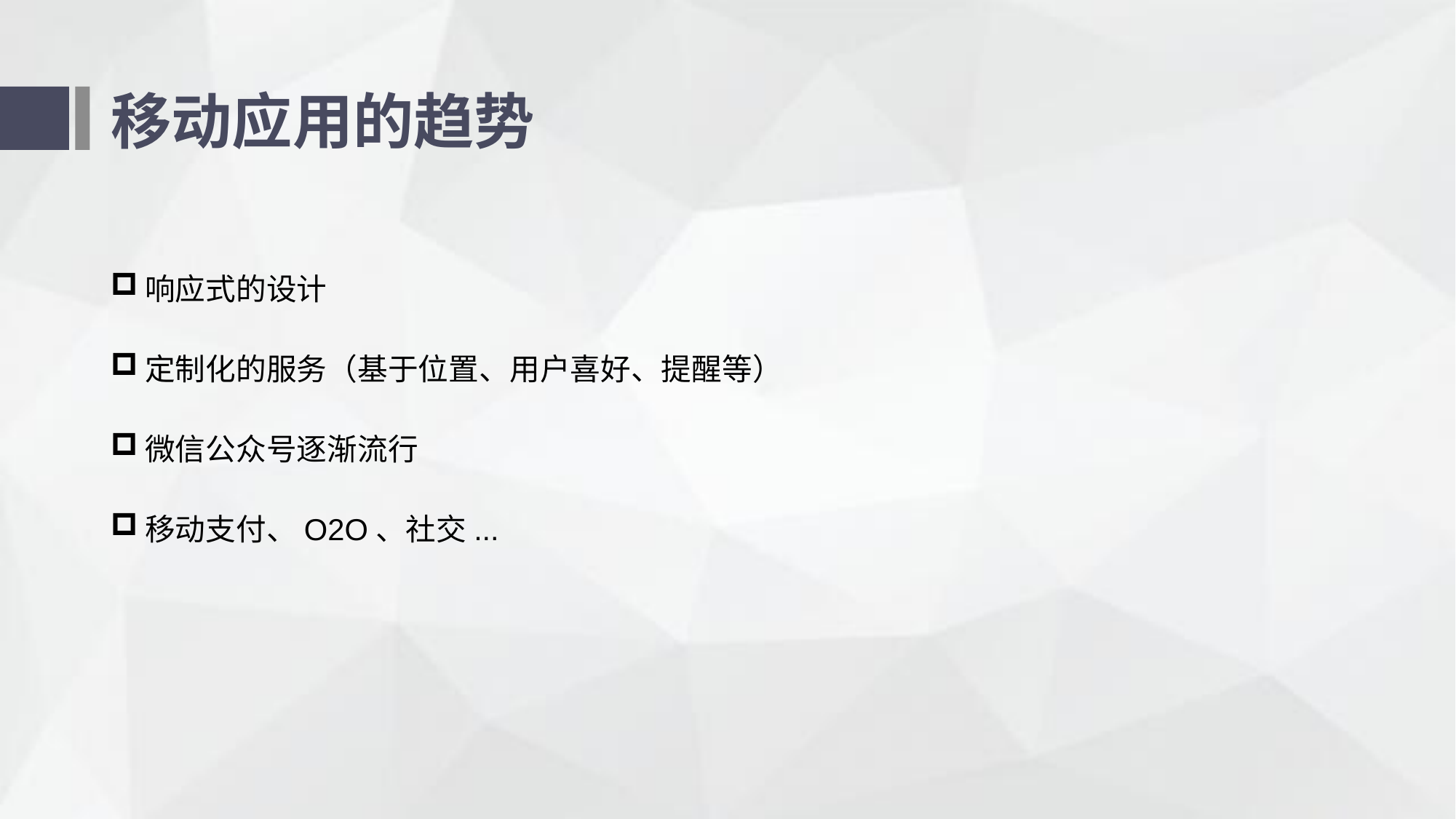

移动应用的趋势
响应式的设计
定制化的服务（基于位置、用户喜好、提醒等）
微信公众号逐渐流行
移动支付、O2O、社交...